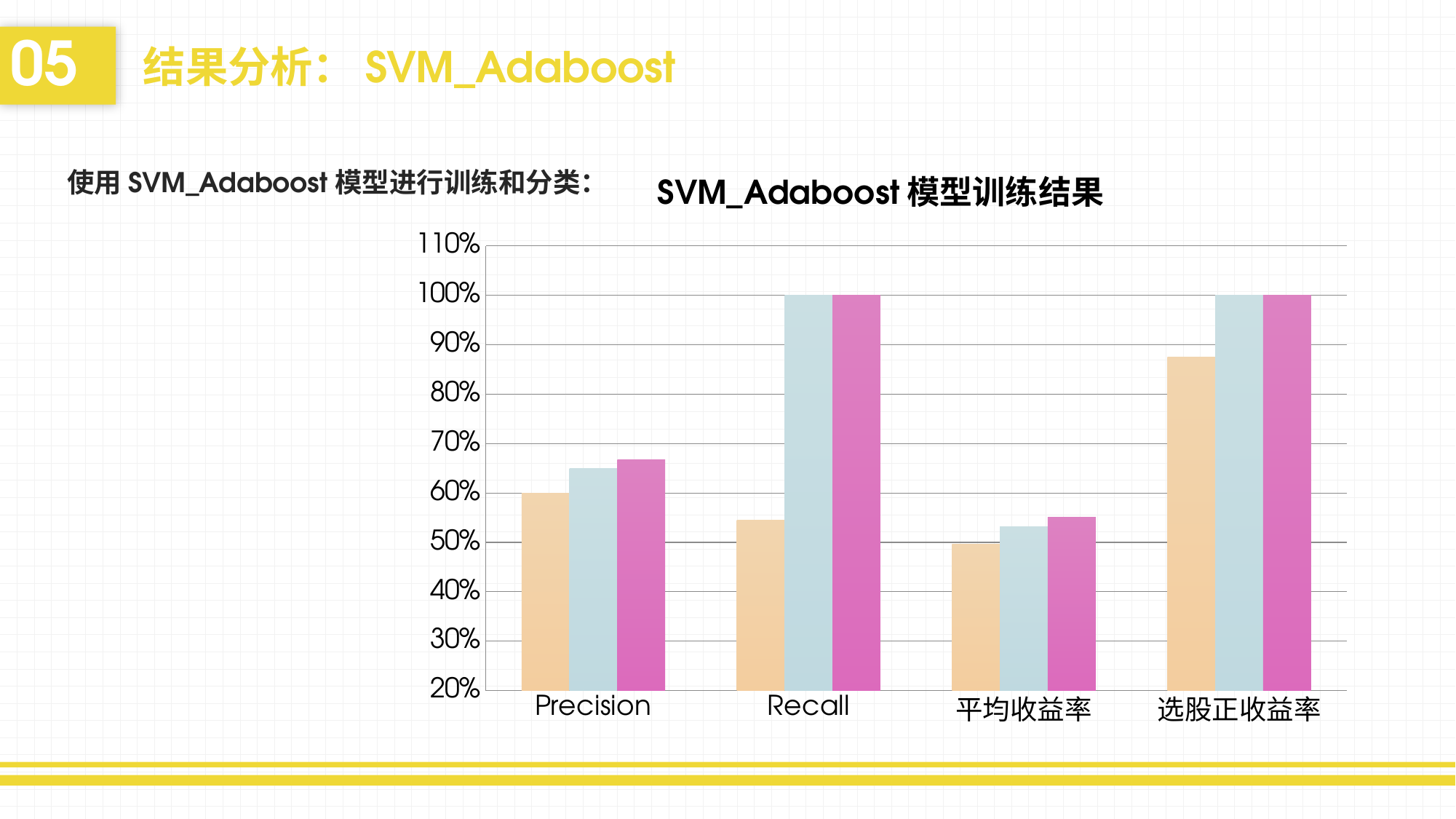

05
结果分析：SVM_Adaboost

### Chart: SVM_Adaboost模型训练结果

| Category | Adaboost | SVM_Adaboost 1 | SVM_Adaboost 2 |
|---|---|---|---|
| Precision | 0.6 | 0.649 | 0.667 |
| Recall | 0.545 | 1.0 | 1.0 |
| 平均收益率 | 0.496 | 0.532 | 0.551 |
| 选股正收益率 | 0.875 | 1.0 | 1.0 |
使用SVM_Adaboost模型进行训练和分类：